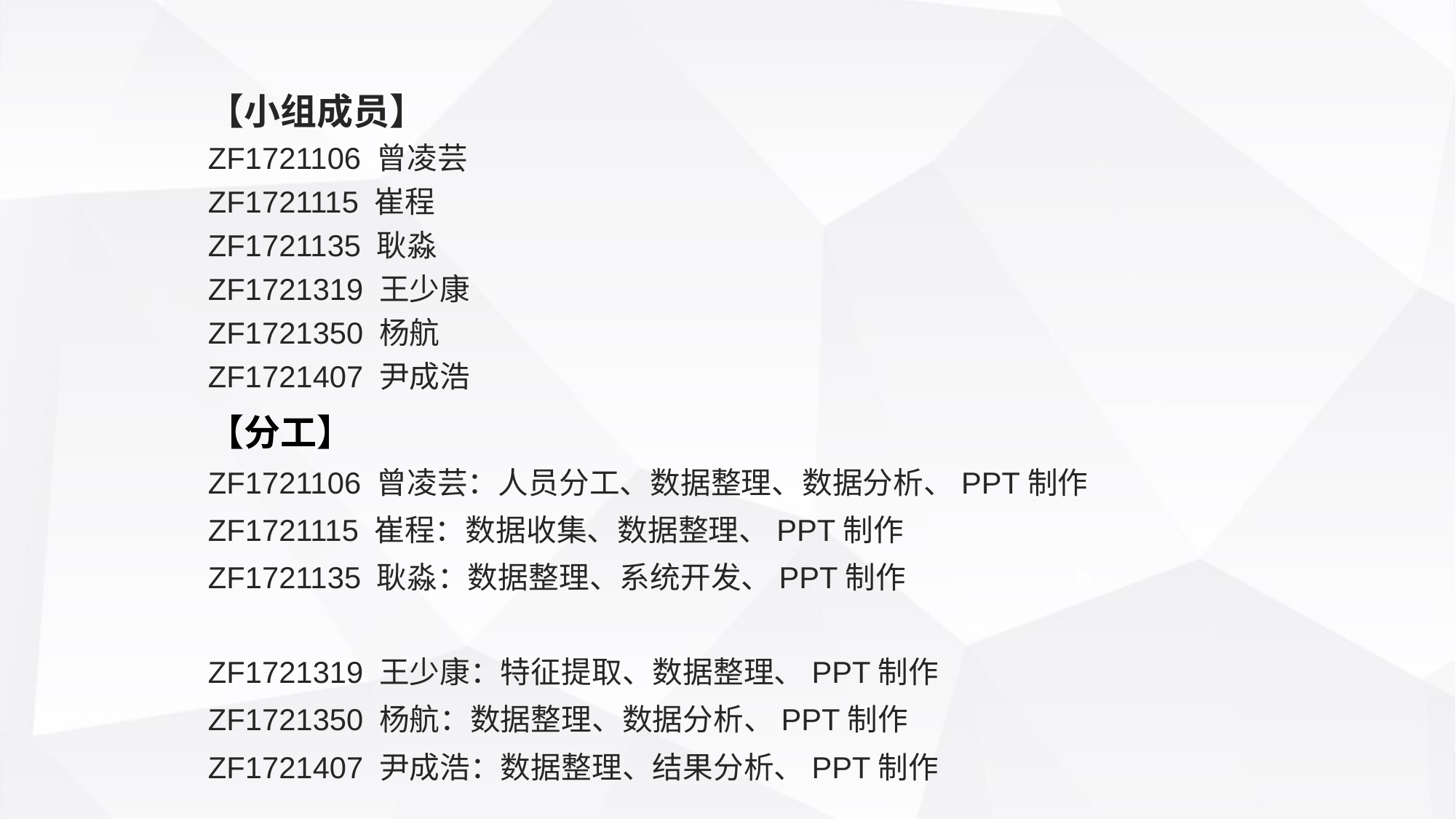

【小组成员】
ZF1721106 曾凌芸
ZF1721115 崔程
ZF1721135 耿淼
ZF1721319 王少康
ZF1721350 杨航
ZF1721407 尹成浩
【分工】
ZF1721106 曾凌芸：人员分工、数据整理、数据分析、PPT制作
ZF1721115 崔程：数据收集、数据整理、PPT制作
ZF1721135 耿淼：数据整理、系统开发、PPT制作                        h
ZF1721319 王少康：特征提取、数据整理、PPT制作
ZF1721350 杨航：数据整理、数据分析、PPT制作
ZF1721407 尹成浩：数据整理、结果分析、PPT制作